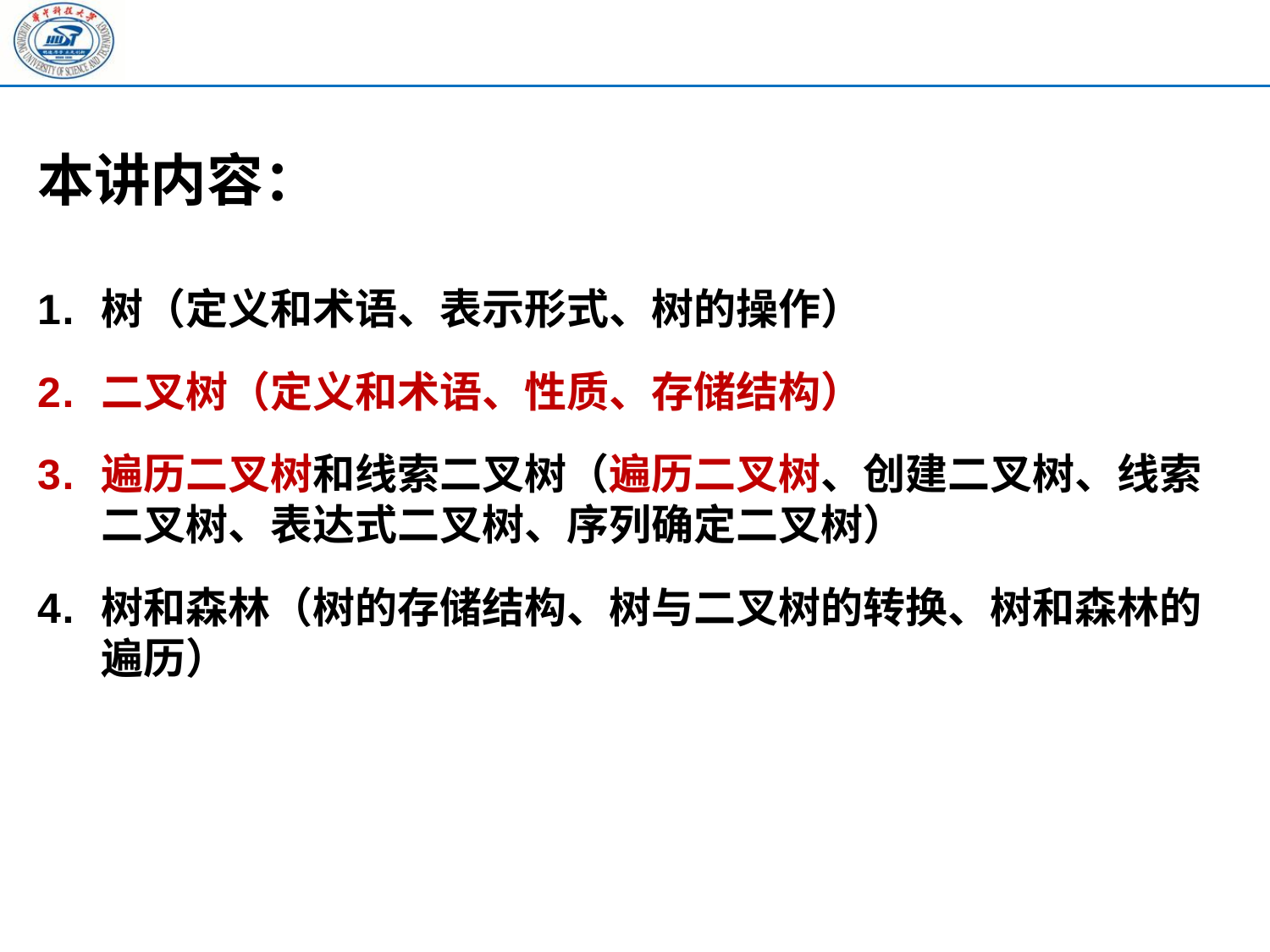

本讲内容：

树（定义和术语、表示形式、树的操作）
二叉树（定义和术语、性质、存储结构）
遍历二叉树和线索二叉树（遍历二叉树、创建二叉树、线索二叉树、表达式二叉树、序列确定二叉树）
树和森林（树的存储结构、树与二叉树的转换、树和森林的遍历）